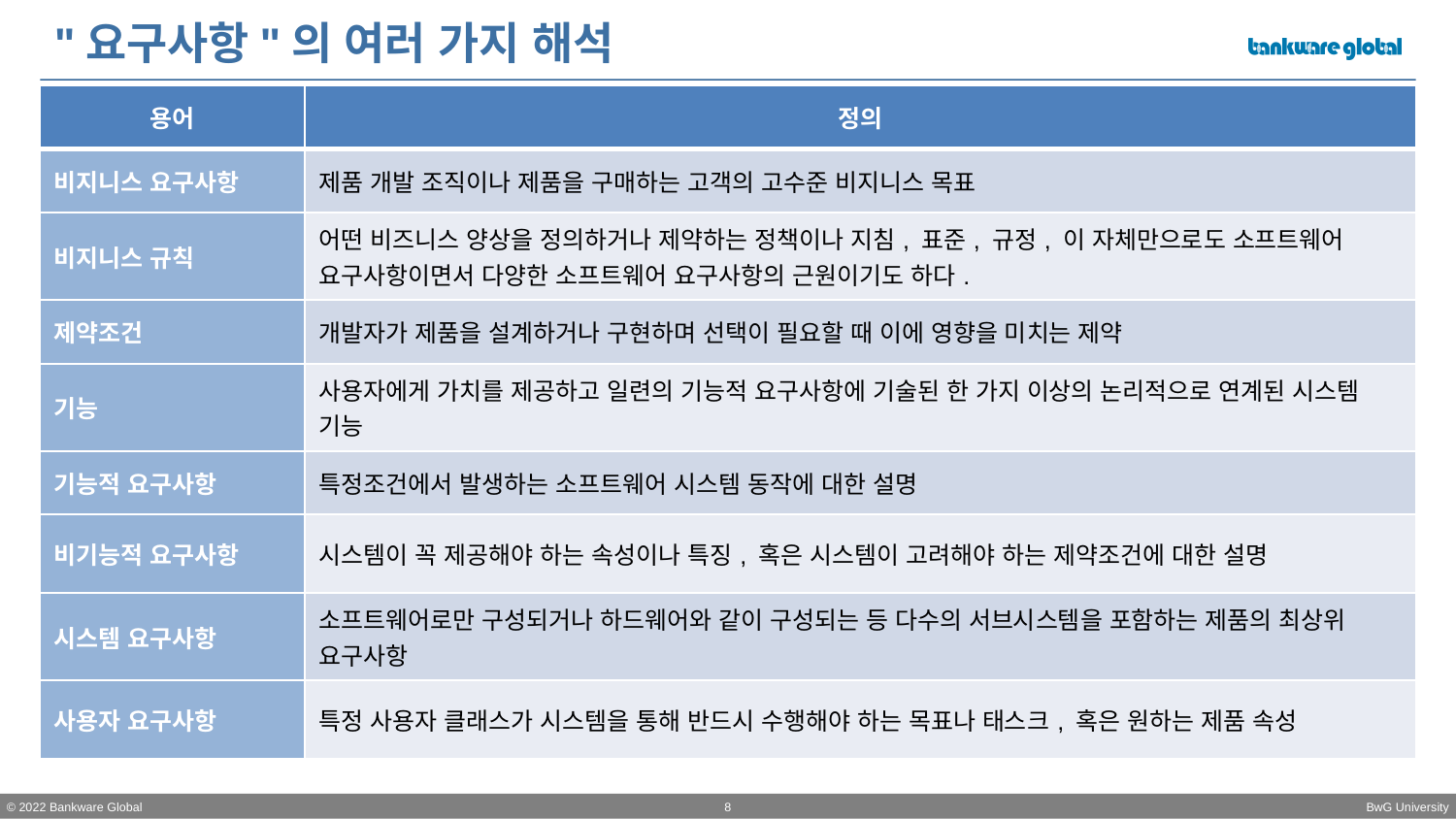

# "요구사항"의 여러 가지 해석
| 용어 | 정의 |
| --- | --- |
| 비지니스 요구사항 | 제품 개발 조직이나 제품을 구매하는 고객의 고수준 비지니스 목표 |
| 비지니스 규칙 | 어떤 비즈니스 양상을 정의하거나 제약하는 정책이나 지침, 표준, 규정, 이 자체만으로도 소프트웨어 요구사항이면서 다양한 소프트웨어 요구사항의 근원이기도 하다. |
| 제약조건 | 개발자가 제품을 설계하거나 구현하며 선택이 필요할 때 이에 영향을 미치는 제약 |
| 기능 | 사용자에게 가치를 제공하고 일련의 기능적 요구사항에 기술된 한 가지 이상의 논리적으로 연계된 시스템 기능 |
| 기능적 요구사항 | 특정조건에서 발생하는 소프트웨어 시스템 동작에 대한 설명 |
| 비기능적 요구사항 | 시스템이 꼭 제공해야 하는 속성이나 특징, 혹은 시스템이 고려해야 하는 제약조건에 대한 설명 |
| 시스템 요구사항 | 소프트웨어로만 구성되거나 하드웨어와 같이 구성되는 등 다수의 서브시스템을 포함하는 제품의 최상위 요구사항 |
| 사용자 요구사항 | 특정 사용자 클래스가 시스템을 통해 반드시 수행해야 하는 목표나 태스크, 혹은 원하는 제품 속성 |
8